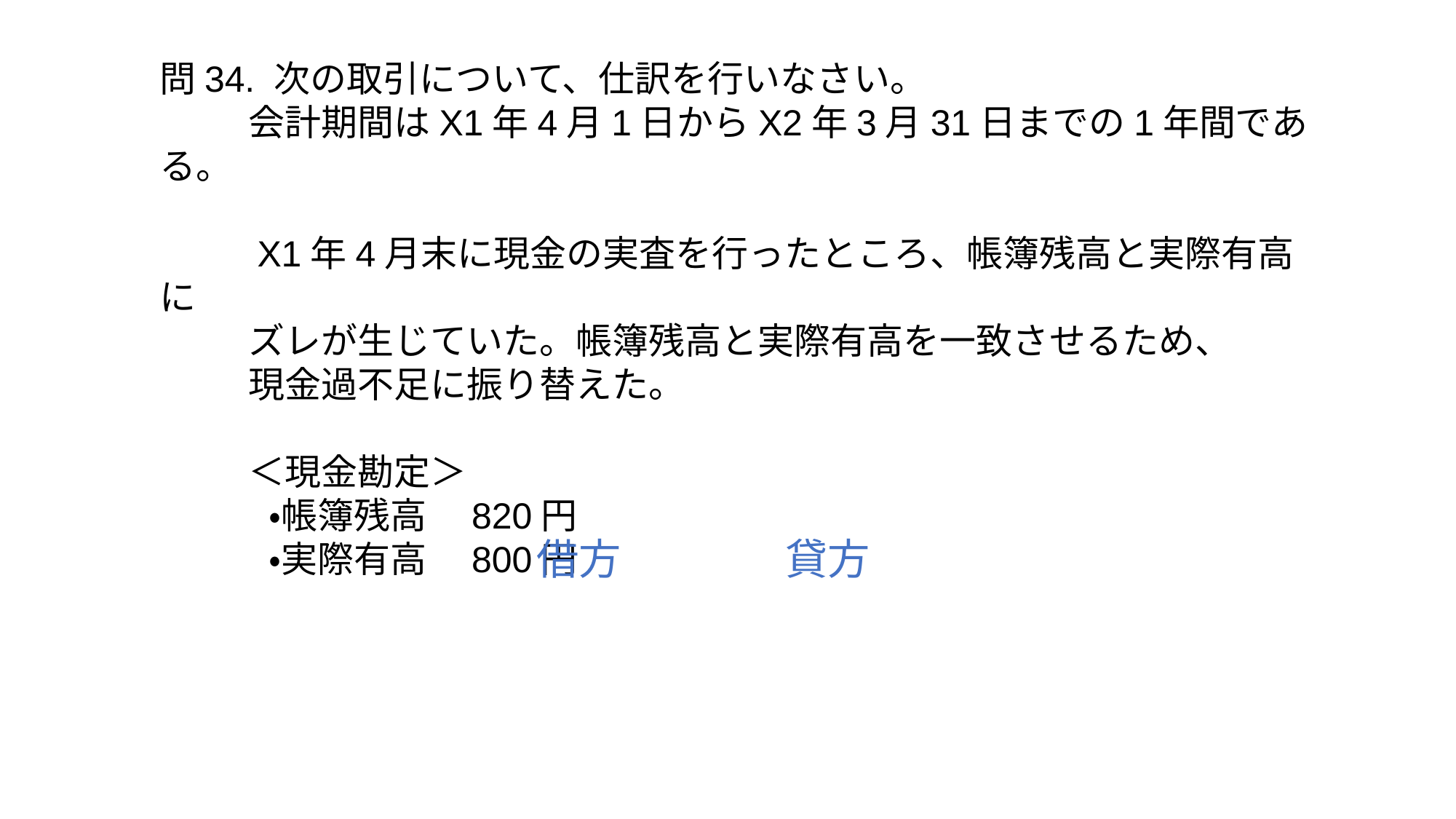

問34. 次の取引について、仕訳を行いなさい。
　　  会計期間はX1年4月1日からX2年3月31日までの1年間である。

　　  X1年4月末に現金の実査を行ったところ、帳簿残高と実際有高に
　　  ズレが生じていた。帳簿残高と実際有高を一致させるため、
　　  現金過不足に振り替えた。

　　  ＜現金勘定＞
　　　・帳簿残高　820円
　　　・実際有高　800円
借方
貸方